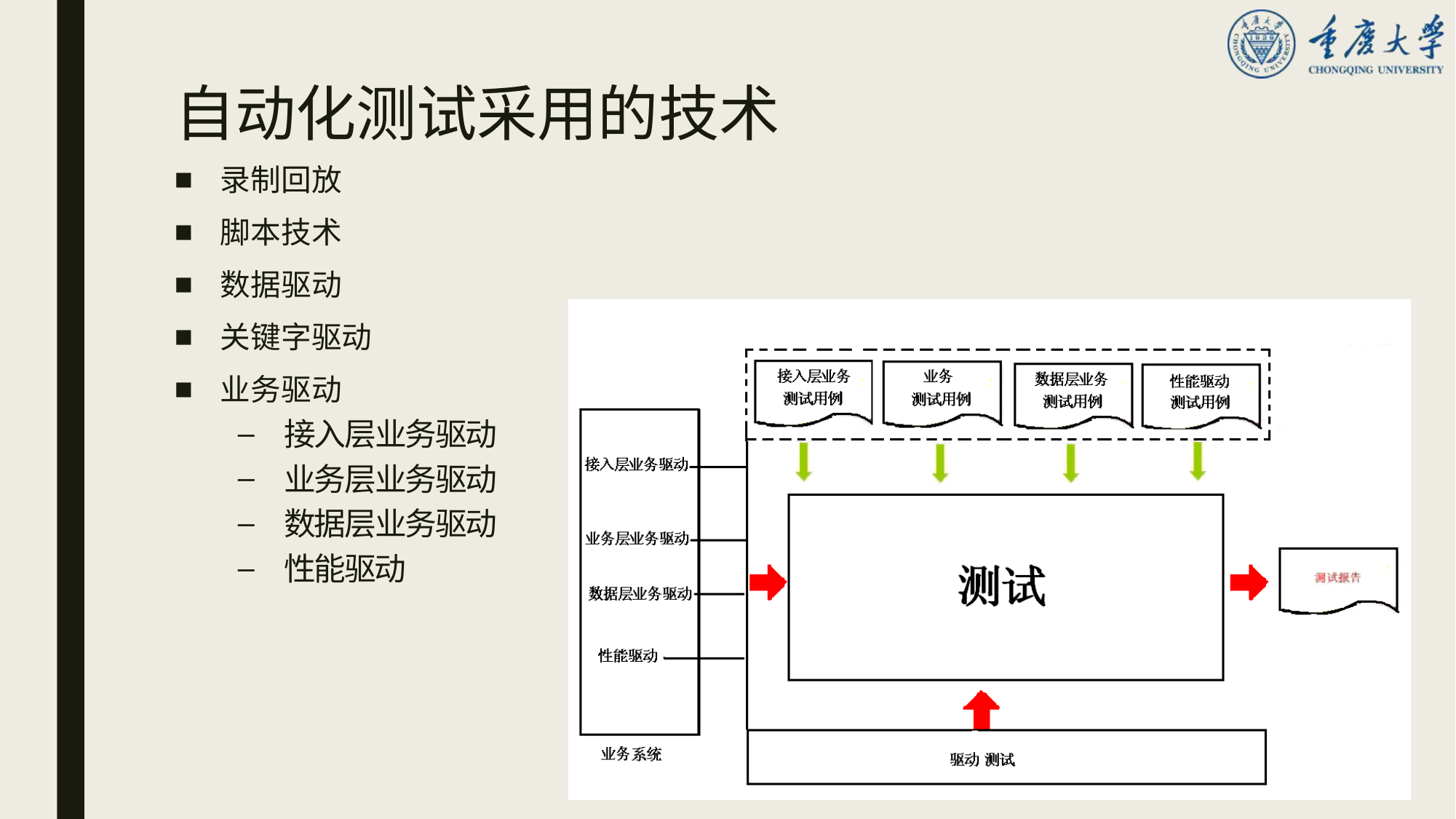

# 自动化测试采用的技术
录制回放
脚本技术
数据驱动
关键字驱动
业务驱动
接入层业务驱动
业务层业务驱动
数据层业务驱动
性能驱动